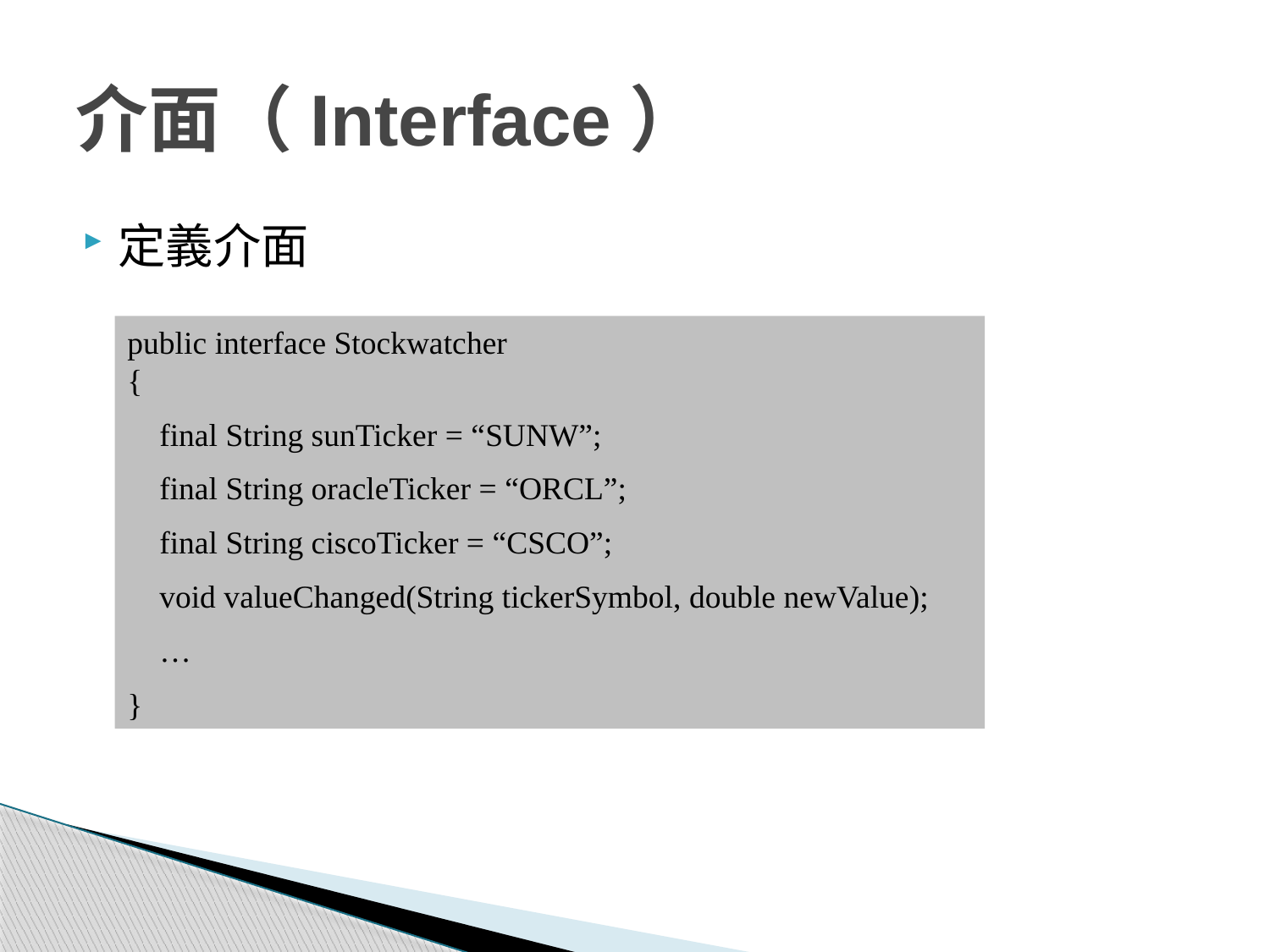

# 介面（Interface）
定義介面
public interface Stockwatcher
{
    final String sunTicker = “SUNW”;
    final String oracleTicker = “ORCL”;
    final String ciscoTicker = “CSCO”;
    void valueChanged(String tickerSymbol, double newValue);
    …
}